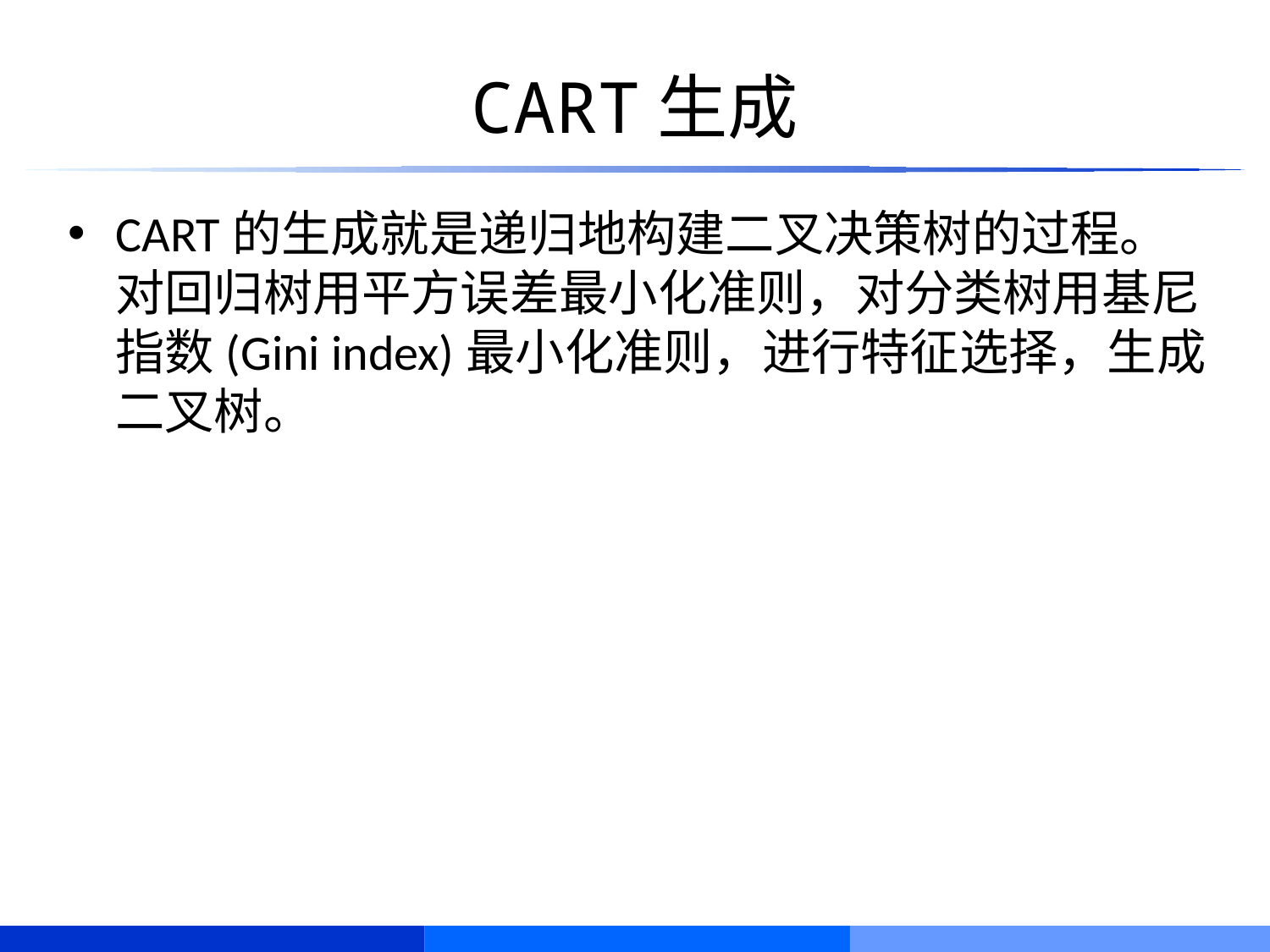

# CART生成
CART的生成就是递归地构建二叉决策树的过程。对回归树用平方误差最小化准则，对分类树用基尼指数(Gini index)最小化准则，进行特征选择，生成二叉树。